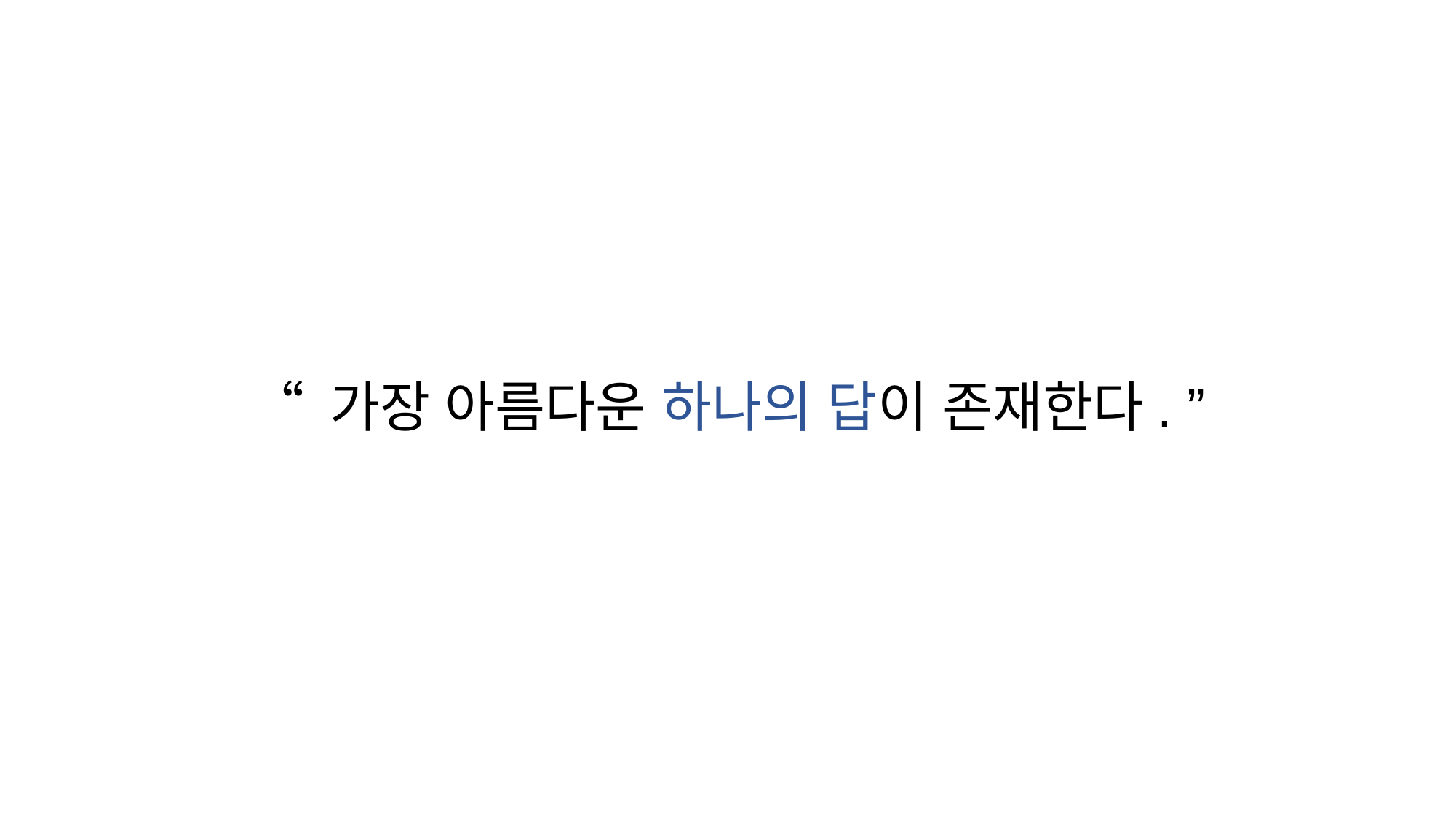

# “ 가장 아름다운 하나의 답이 존재한다. ”